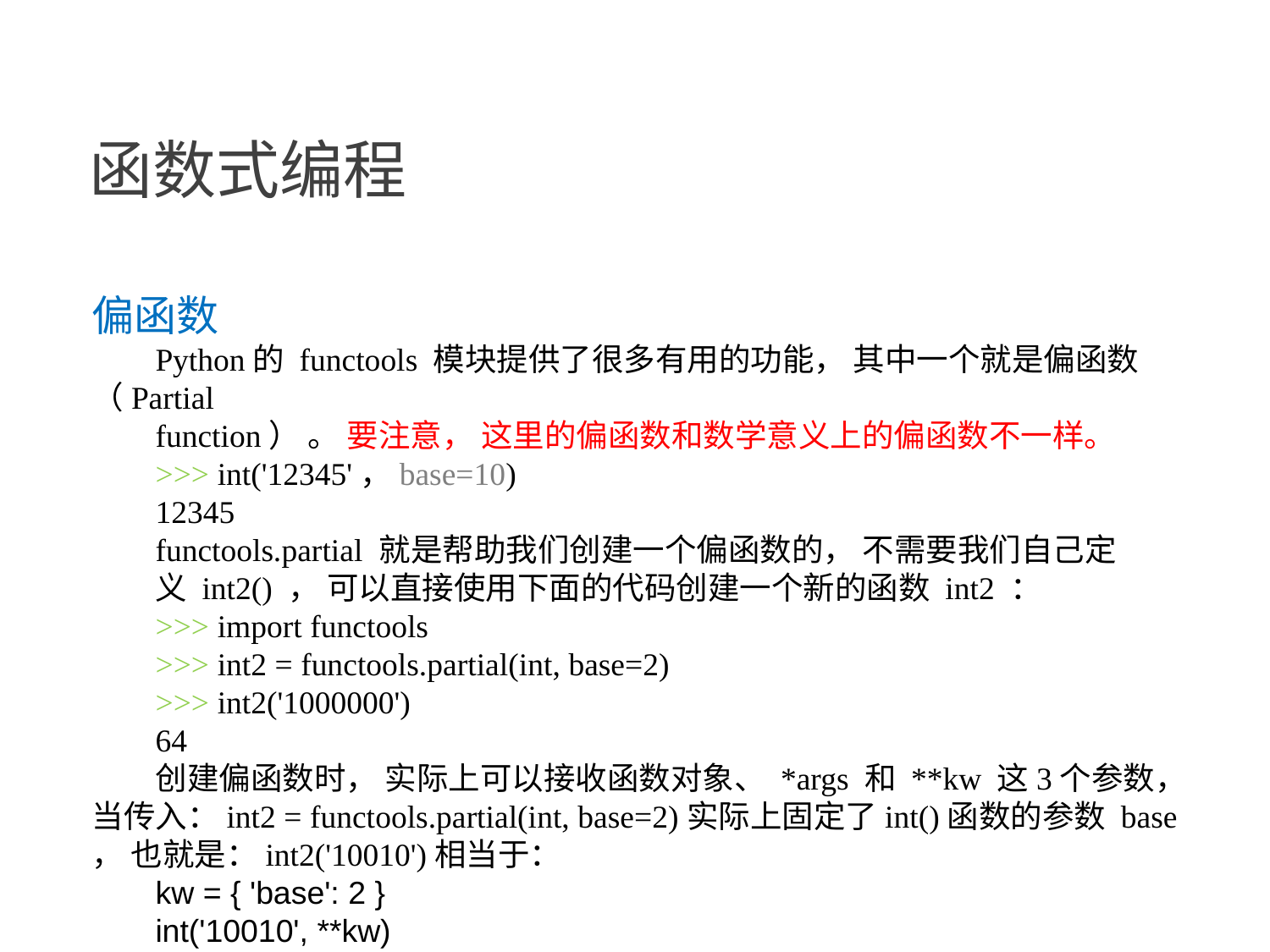

函数式编程
偏函数
Python的 functools 模块提供了很多有用的功能， 其中一个就是偏函数（Partial
function） 。 要注意， 这里的偏函数和数学意义上的偏函数不一样。
>>> int('12345'，base=10)
12345
functools.partial 就是帮助我们创建一个偏函数的， 不需要我们自己定
义 int2() ， 可以直接使用下面的代码创建一个新的函数 int2 ：
>>> import functools
>>> int2 = functools.partial(int, base=2)
>>> int2('1000000')
64
创建偏函数时， 实际上可以接收函数对象、 *args 和 **kw 这3个参数，当传入：int2 = functools.partial(int, base=2)实际上固定了int()函数的参数 base ， 也就是：int2('10010')相当于：
kw = { 'base': 2 }
int('10010', **kw)